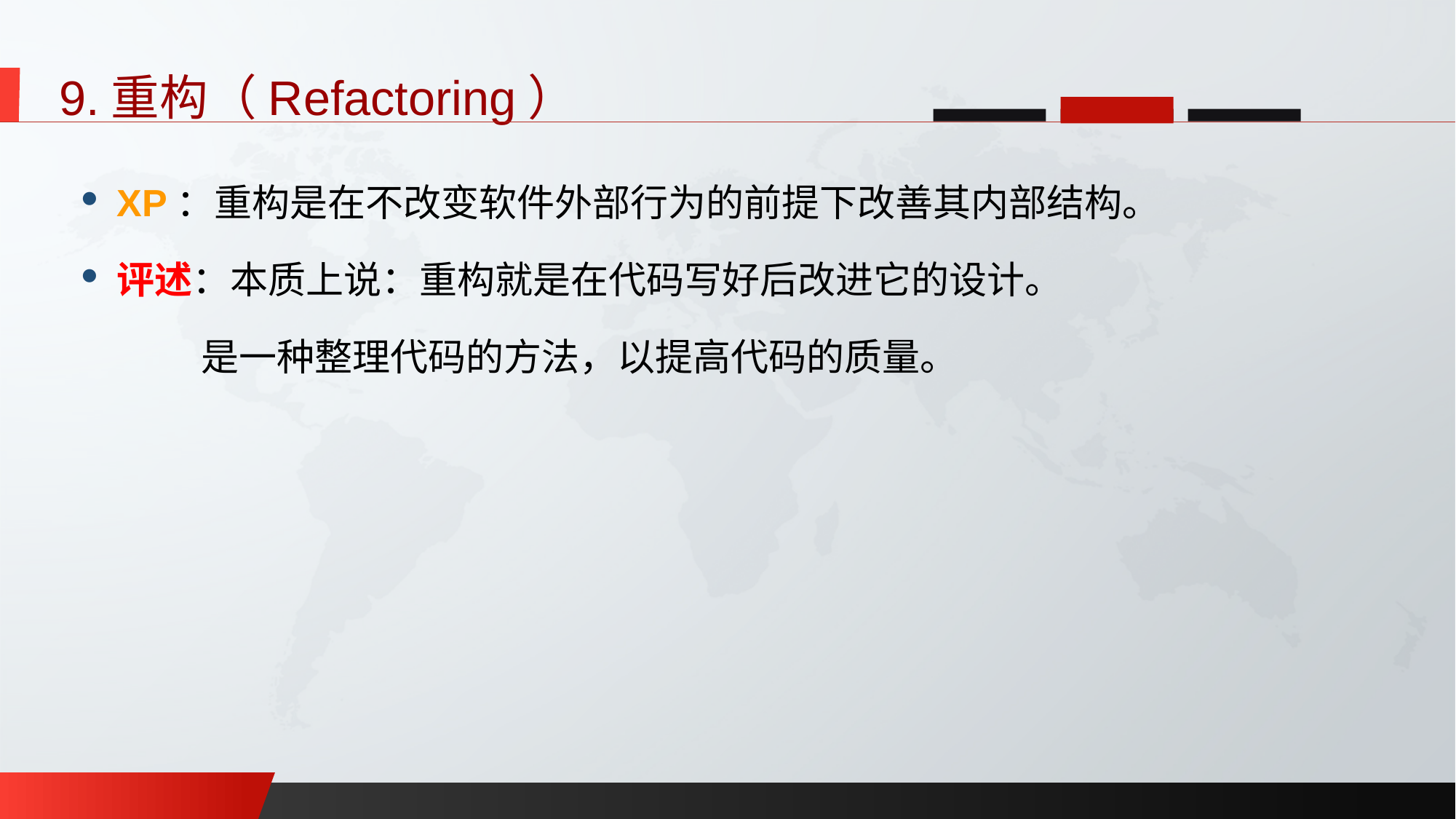

9.重构（Refactoring）

XP：重构是在不改变软件外部行为的前提下改善其内部结构。
评述：本质上说：重构就是在代码写好后改进它的设计。
             是一种整理代码的方法，以提高代码的质量。